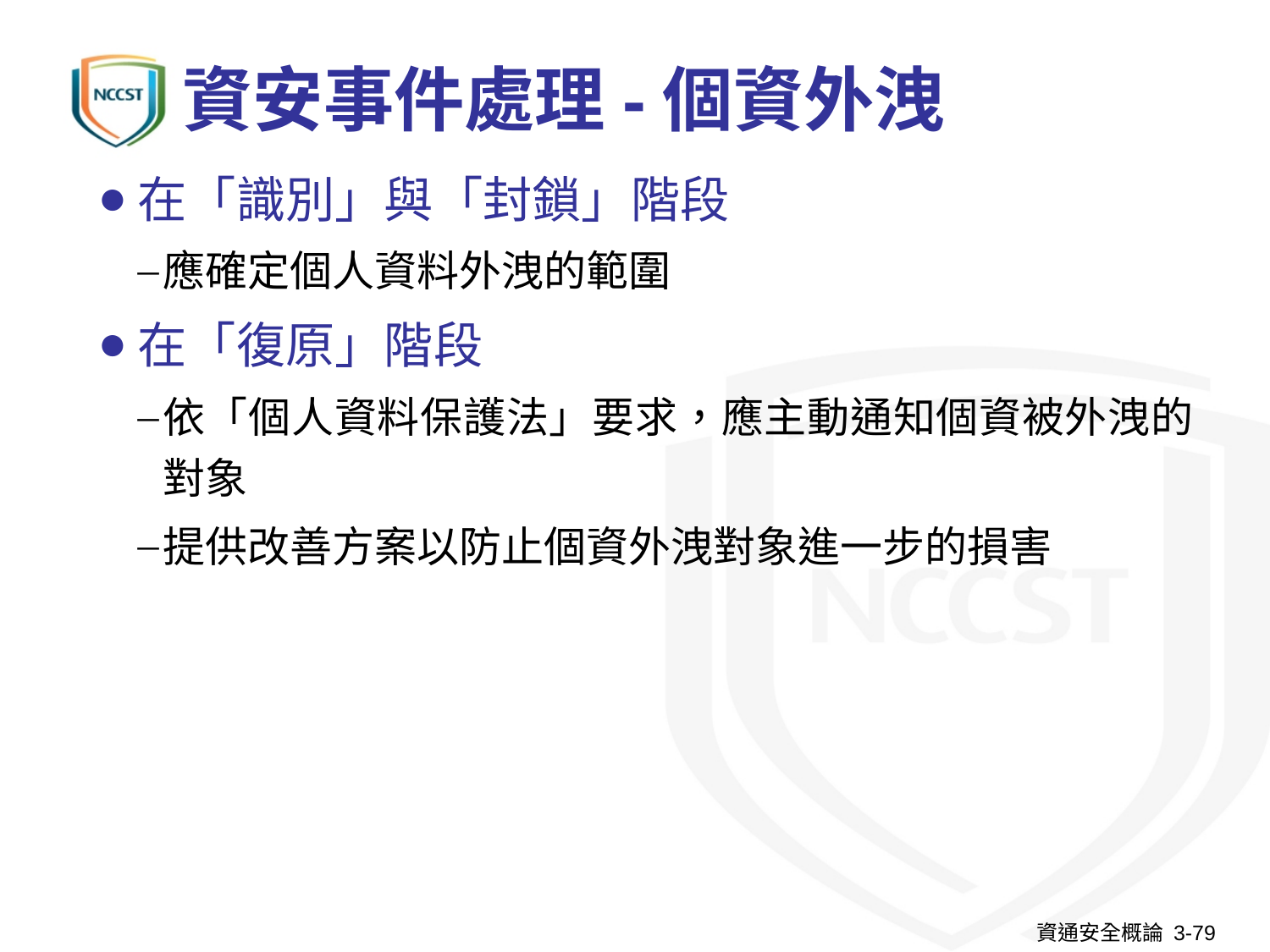

# 資安事件處理-個資外洩
在「識別」與「封鎖」階段
應確定個人資料外洩的範圍
在「復原」階段
依「個人資料保護法」要求，應主動通知個資被外洩的對象
提供改善方案以防止個資外洩對象進一步的損害